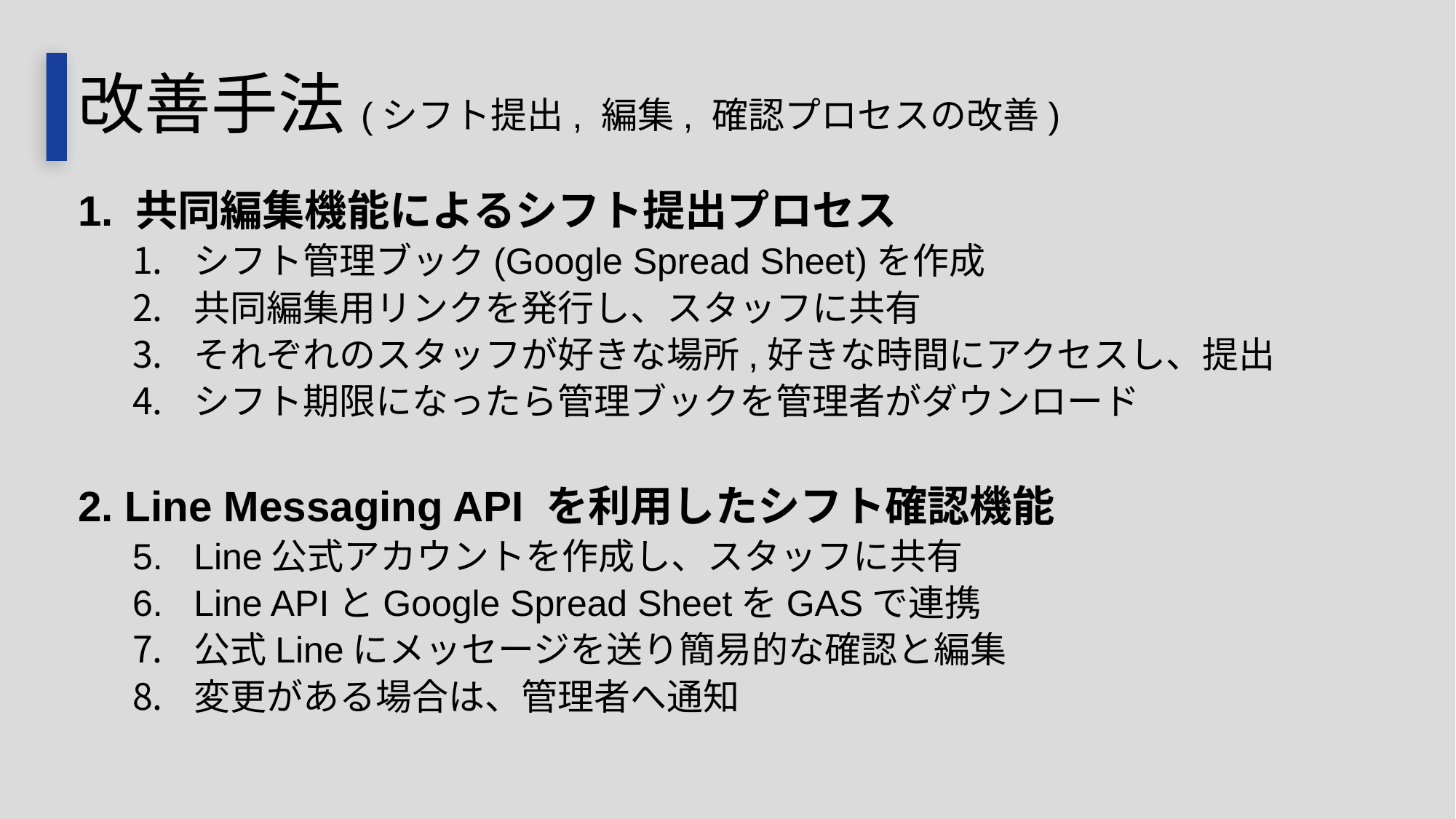

# 改善手法(シフト提出, 編集, 確認プロセスの改善)
1. 共同編集機能によるシフト提出プロセス
シフト管理ブック(Google Spread Sheet)を作成
共同編集用リンクを発行し、スタッフに共有
それぞれのスタッフが好きな場所,好きな時間にアクセスし、提出
シフト期限になったら管理ブックを管理者がダウンロード

2. Line Messaging API を利用したシフト確認機能
Line公式アカウントを作成し、スタッフに共有
Line APIとGoogle Spread SheetをGASで連携
公式Lineにメッセージを送り簡易的な確認と編集
変更がある場合は、管理者へ通知